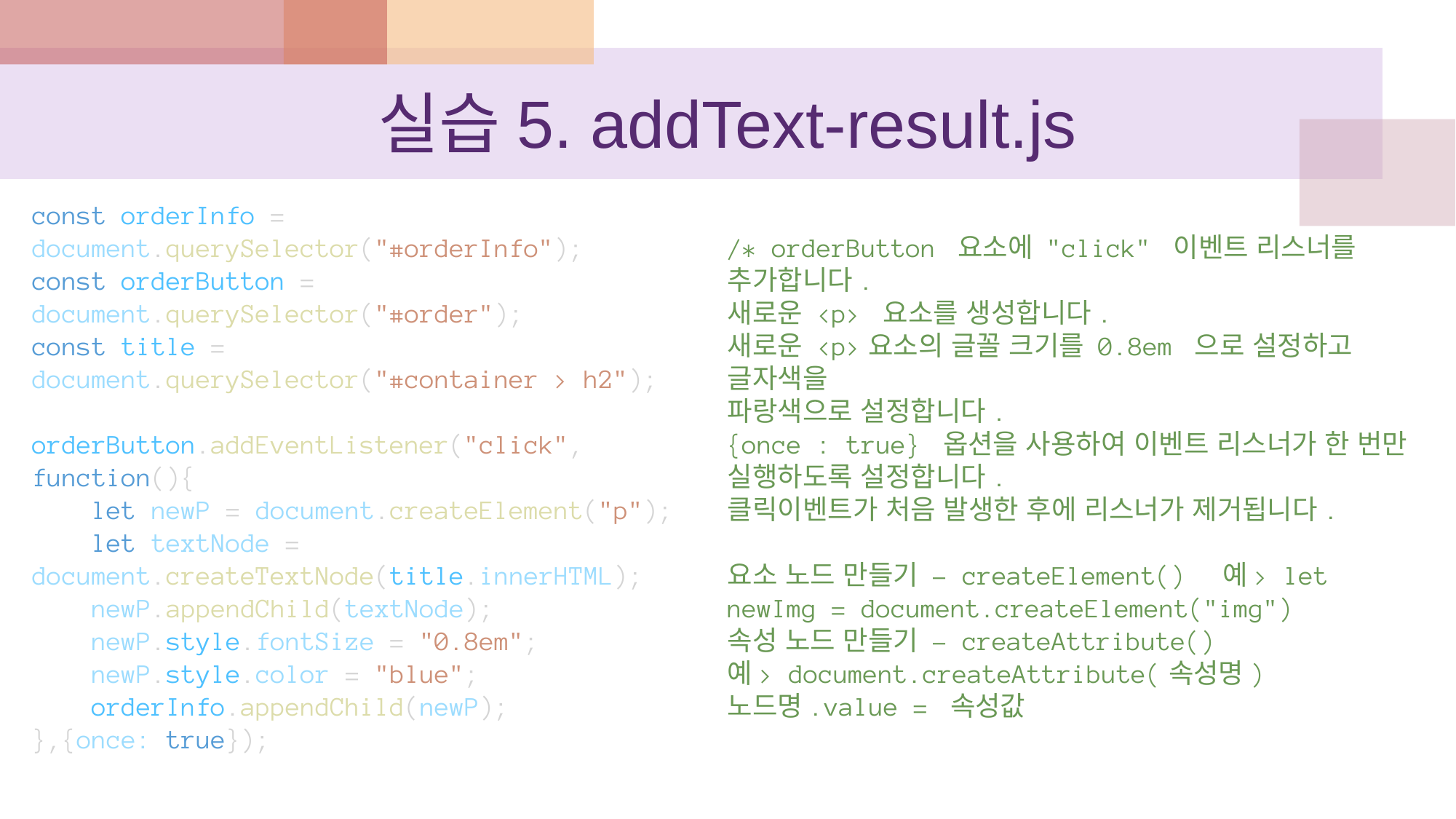

# 실습5. addText-result.js
const orderInfo = document.querySelector("#orderInfo");
const orderButton = document.querySelector("#order");
const title = document.querySelector("#container > h2");
orderButton.addEventListener("click", function(){
    let newP = document.createElement("p");
    let textNode = document.createTextNode(title.innerHTML);
    newP.appendChild(textNode);
    newP.style.fontSize = "0.8em";
    newP.style.color = "blue";
    orderInfo.appendChild(newP);
},{once: true});
/* orderButton 요소에 "click" 이벤트 리스너를 추가합니다.
새로운 <p> 요소를 생성합니다.
새로운 <p>요소의 글꼴 크기를 0.8em 으로 설정하고 글자색을
파랑색으로 설정합니다.
{once : true} 옵션을 사용하여 이벤트 리스너가 한 번만 실행하도록 설정합니다.
클릭이벤트가 처음 발생한 후에 리스너가 제거됩니다.
요소 노드 만들기 - createElement()  예> let newImg = document.createElement("img")
속성 노드 만들기 - createAttribute()
예> document.createAttribute(속성명)
노드명.value = 속성값